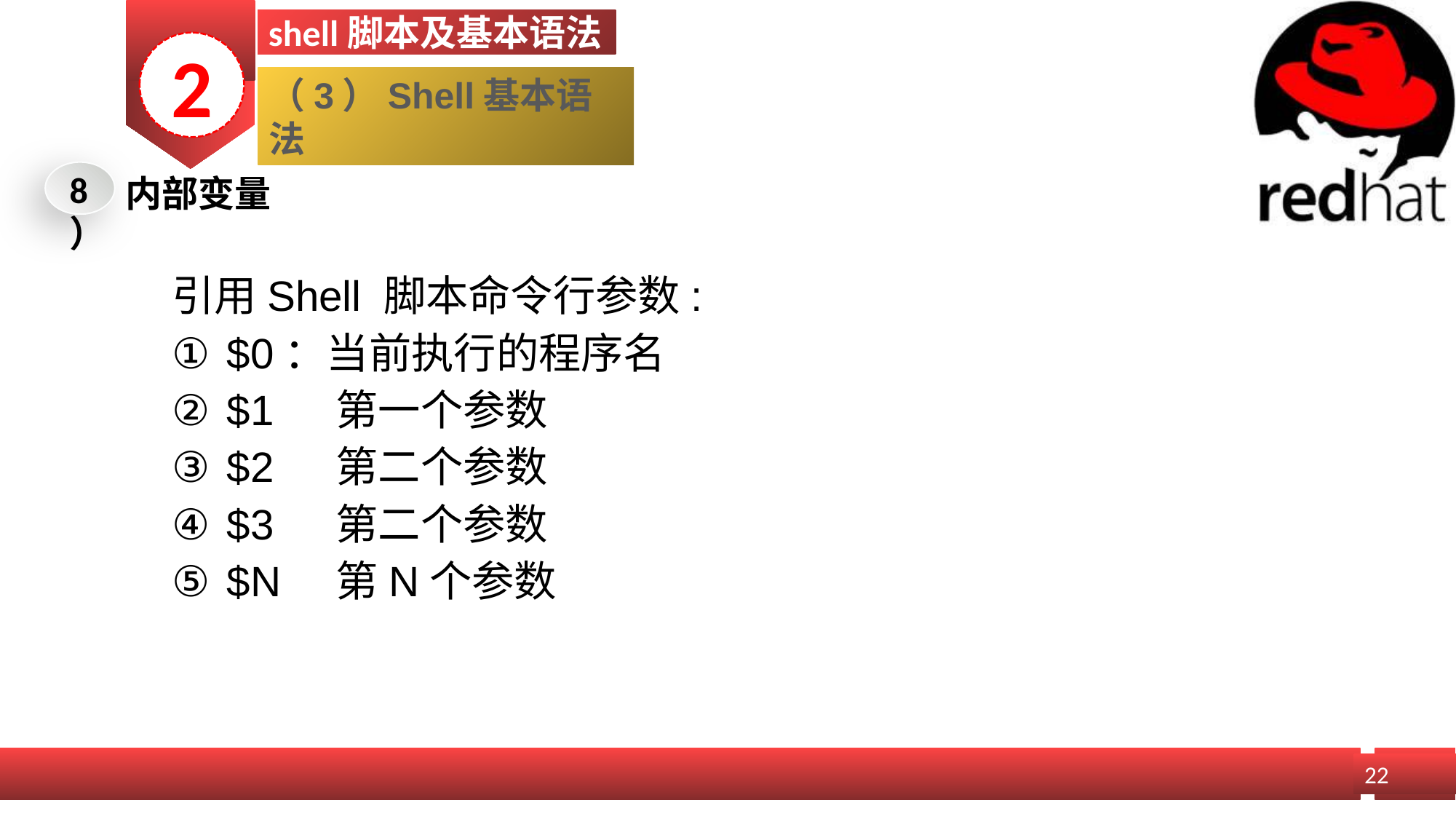

shell脚本及基本语法
2
（3）Shell基本语法
8）

内部变量
	引用Shell 脚本命令行参数:
$0：当前执行的程序名
$1	第一个参数
$2	第二个参数
$3	第二个参数
$N	第N个参数